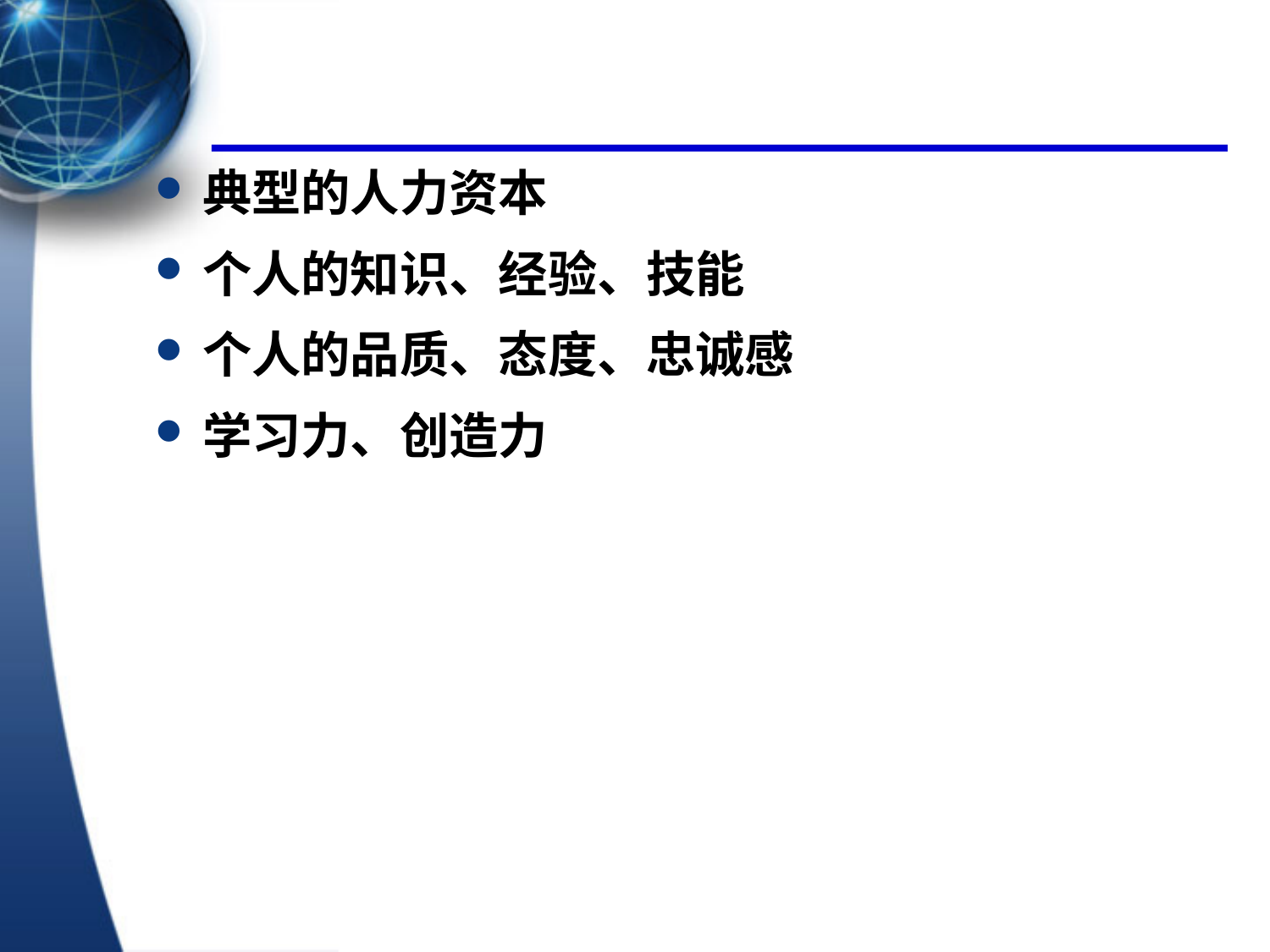

#
典型的人力资本
个人的知识、经验、技能
个人的品质、态度、忠诚感
学习力、创造力